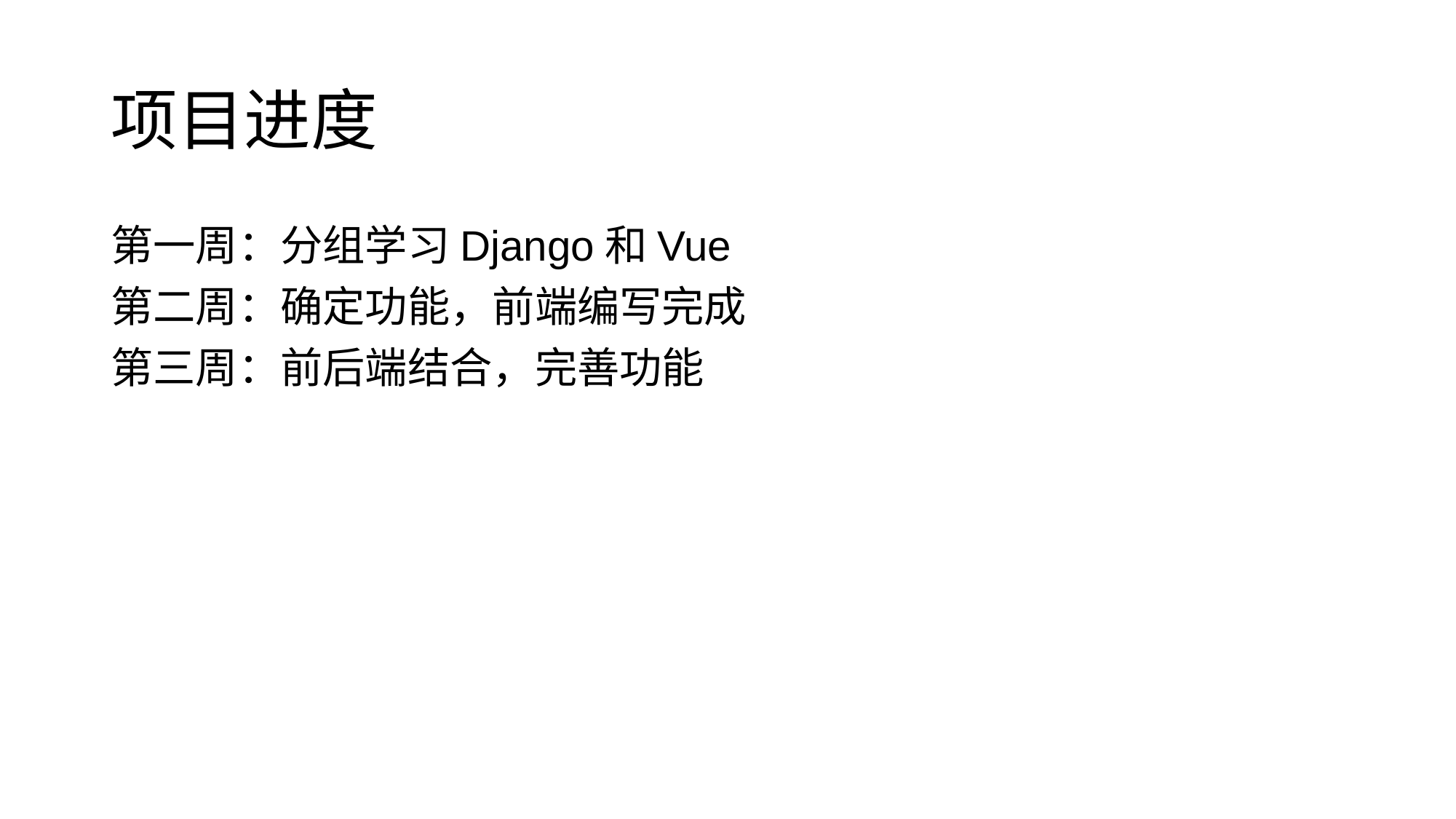

# 项目进度
第一周：分组学习Django和Vue
第二周：确定功能，前端编写完成
第三周：前后端结合，完善功能